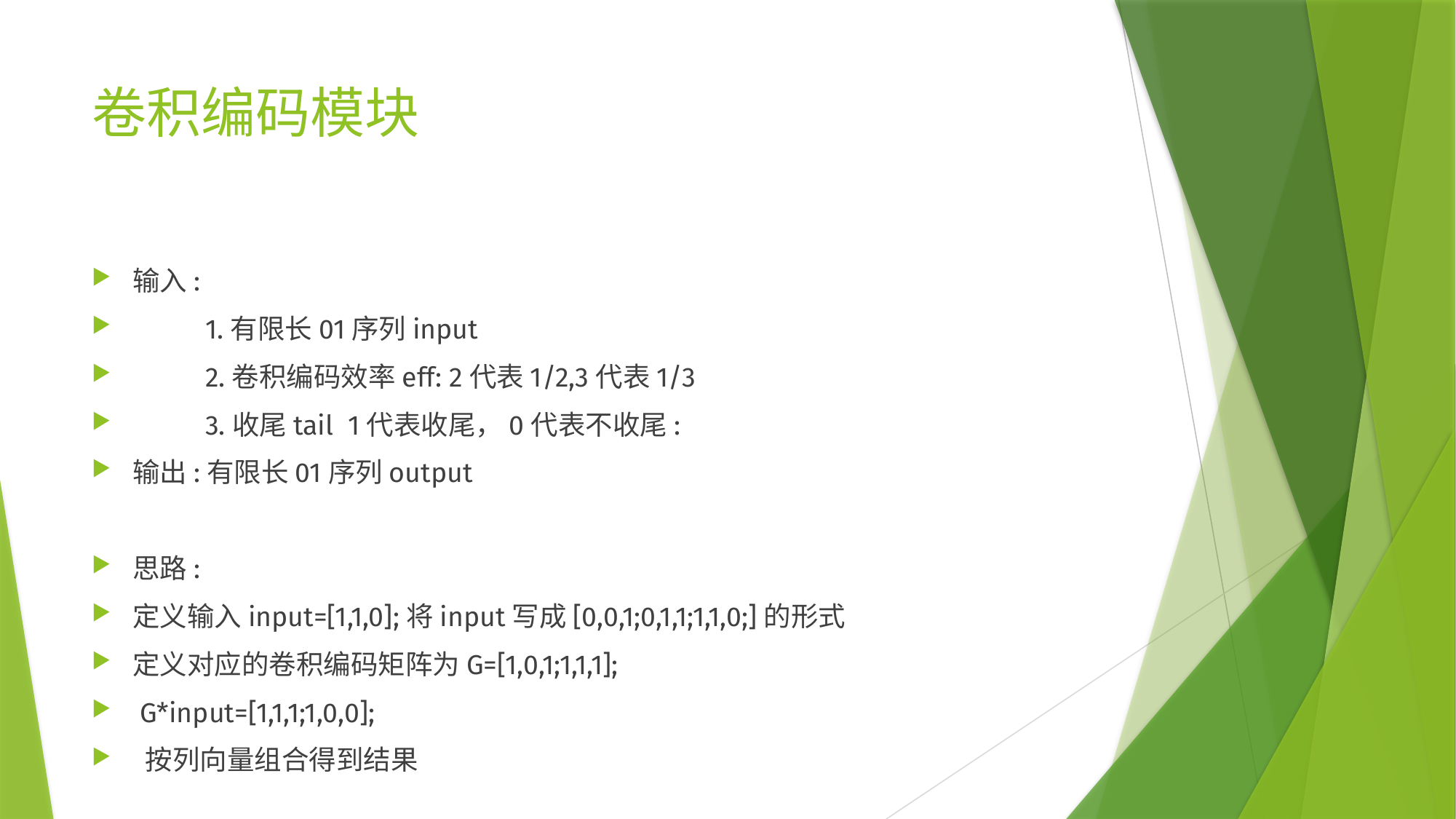

# 卷积编码模块
输入:
          1.有限长01序列input
          2.卷积编码效率eff: 2代表1/2,3代表1/3
          3.收尾tail  1代表收尾，0代表不收尾:
输出:有限长01序列output

思路:
定义输入input=[1,1,0];将input写成[0,0,1;0,1,1;1,1,0;]的形式
定义对应的卷积编码矩阵为G=[1,0,1;1,1,1];
 G*input=[1,1,1;1,0,0];
 按列向量组合得到结果